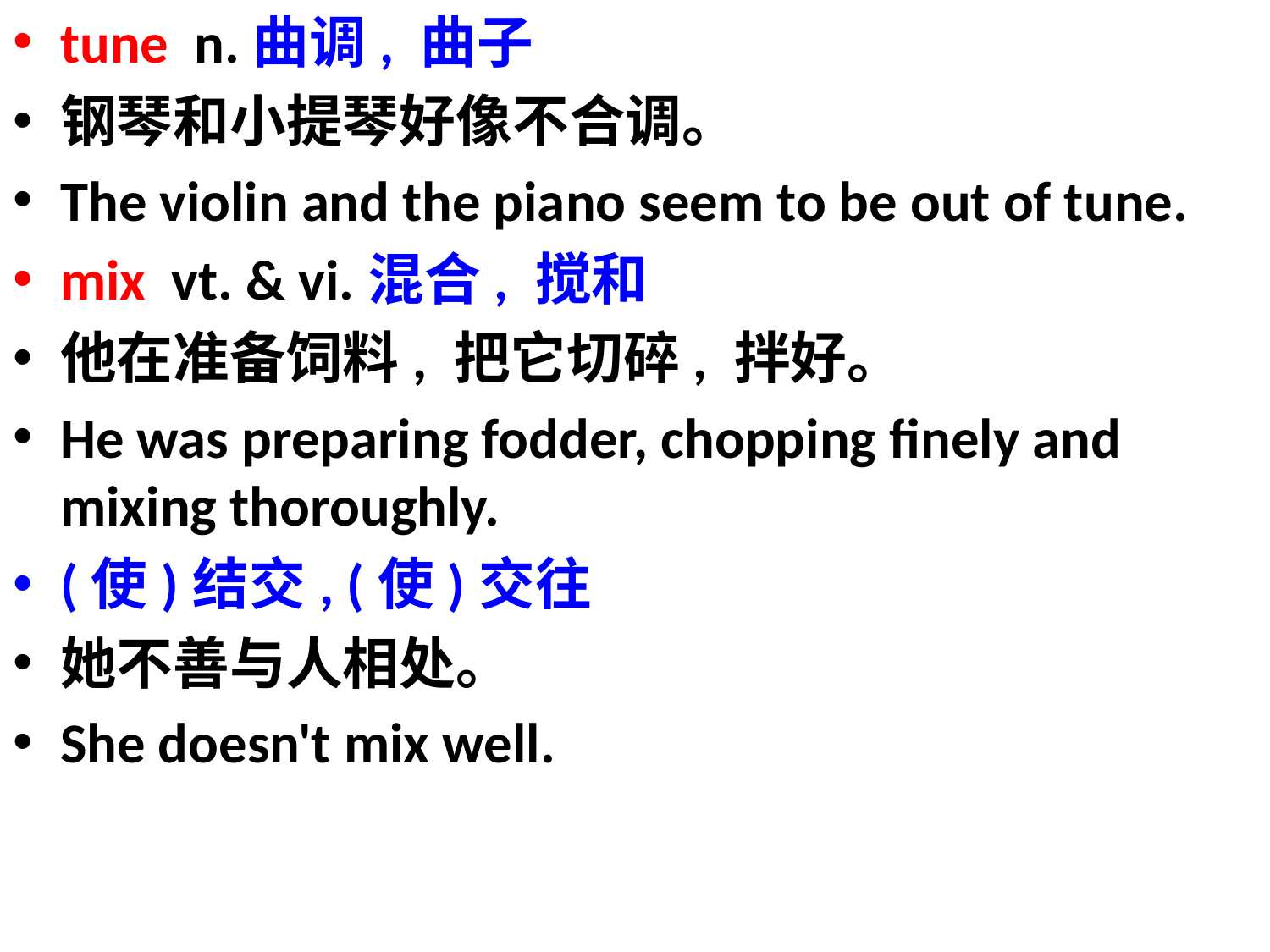

tune  n.曲调, 曲子
钢琴和小提琴好像不合调。
The violin and the piano seem to be out of tune.
mix  vt. & vi.混合, 搅和
他在准备饲料, 把它切碎, 拌好。
He was preparing fodder, chopping finely and mixing thoroughly.
(使)结交, (使)交往
她不善与人相处。
She doesn't mix well.